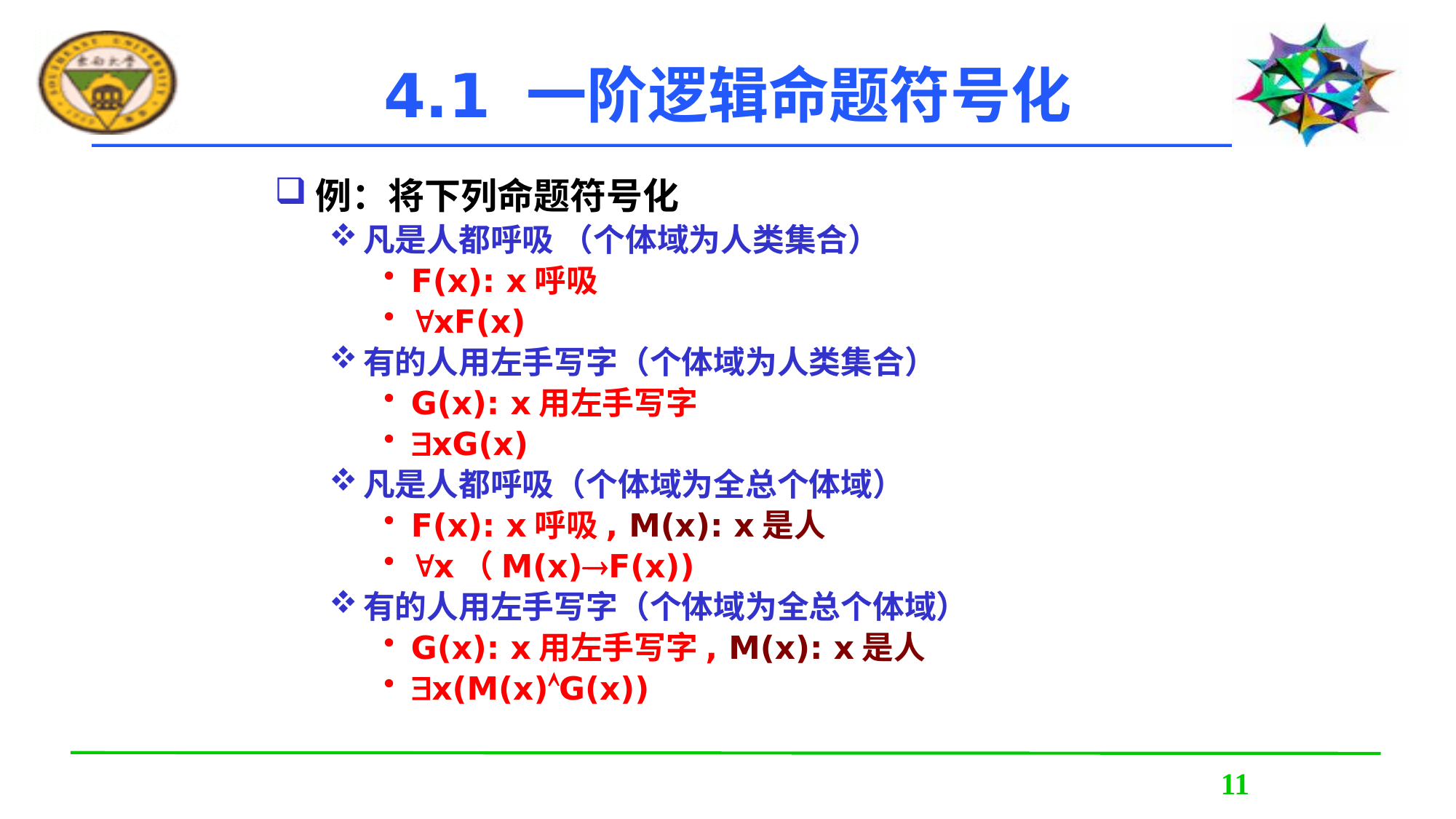

4.1 一阶逻辑命题符号化
例：将下列命题符号化
凡是人都呼吸 （个体域为人类集合）
F(x): x呼吸
∀xF(x)
有的人用左手写字（个体域为人类集合）
G(x): x用左手写字
∃xG(x)
凡是人都呼吸（个体域为全总个体域）
F(x): x呼吸, M(x): x是人
∀x（M(x)→F(x))
有的人用左手写字（个体域为全总个体域）
G(x): x用左手写字, M(x): x是人
∃x(M(x)∧G(x))